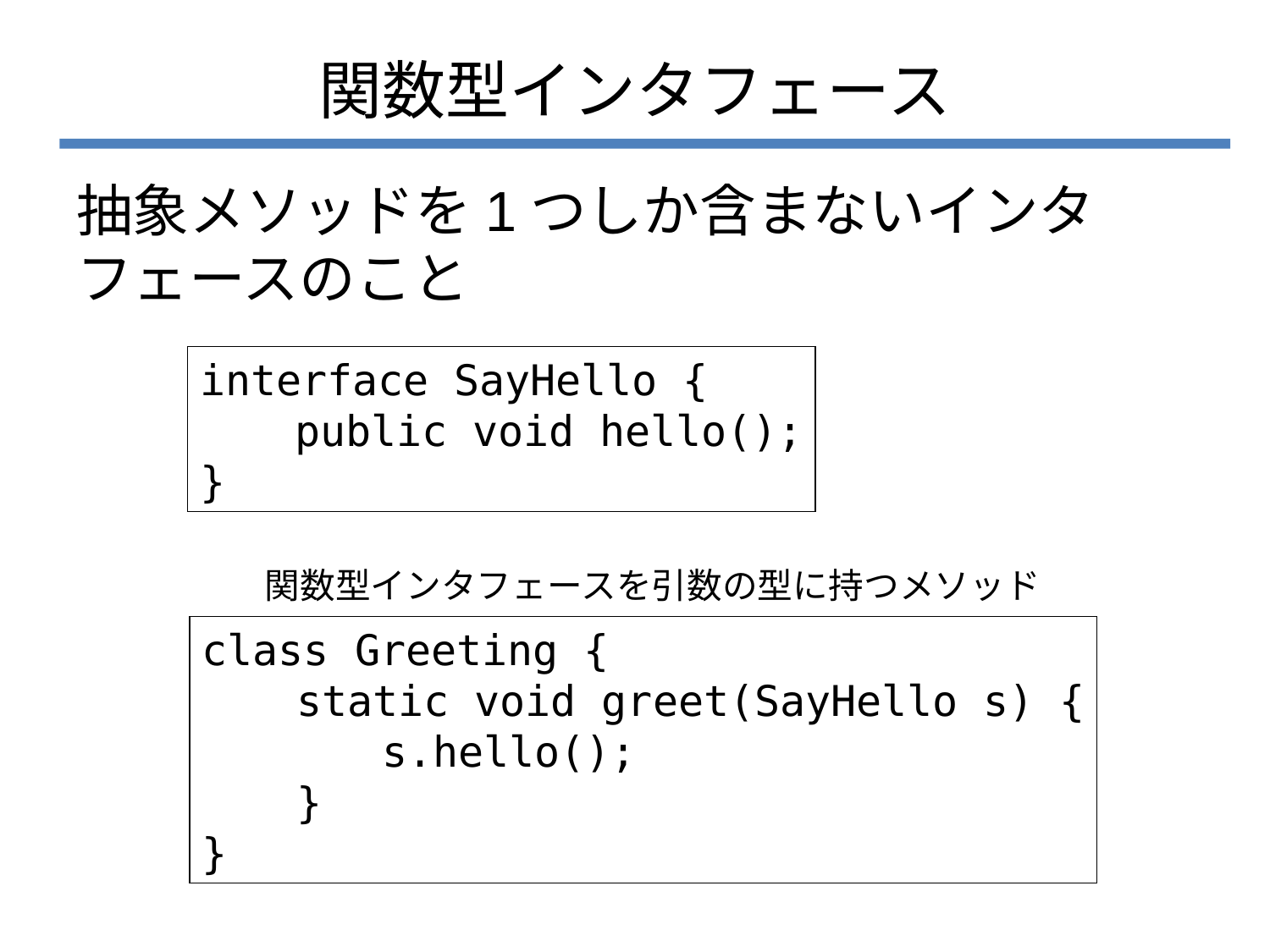

# 関数型インタフェース
抽象メソッドを1つしか含まないインタフェースのこと
interface SayHello {
　　public void hello();
}
関数型インタフェースを引数の型に持つメソッド
class Greeting {
　　static void greet(SayHello s) {
　　　　s.hello();
　　}
}